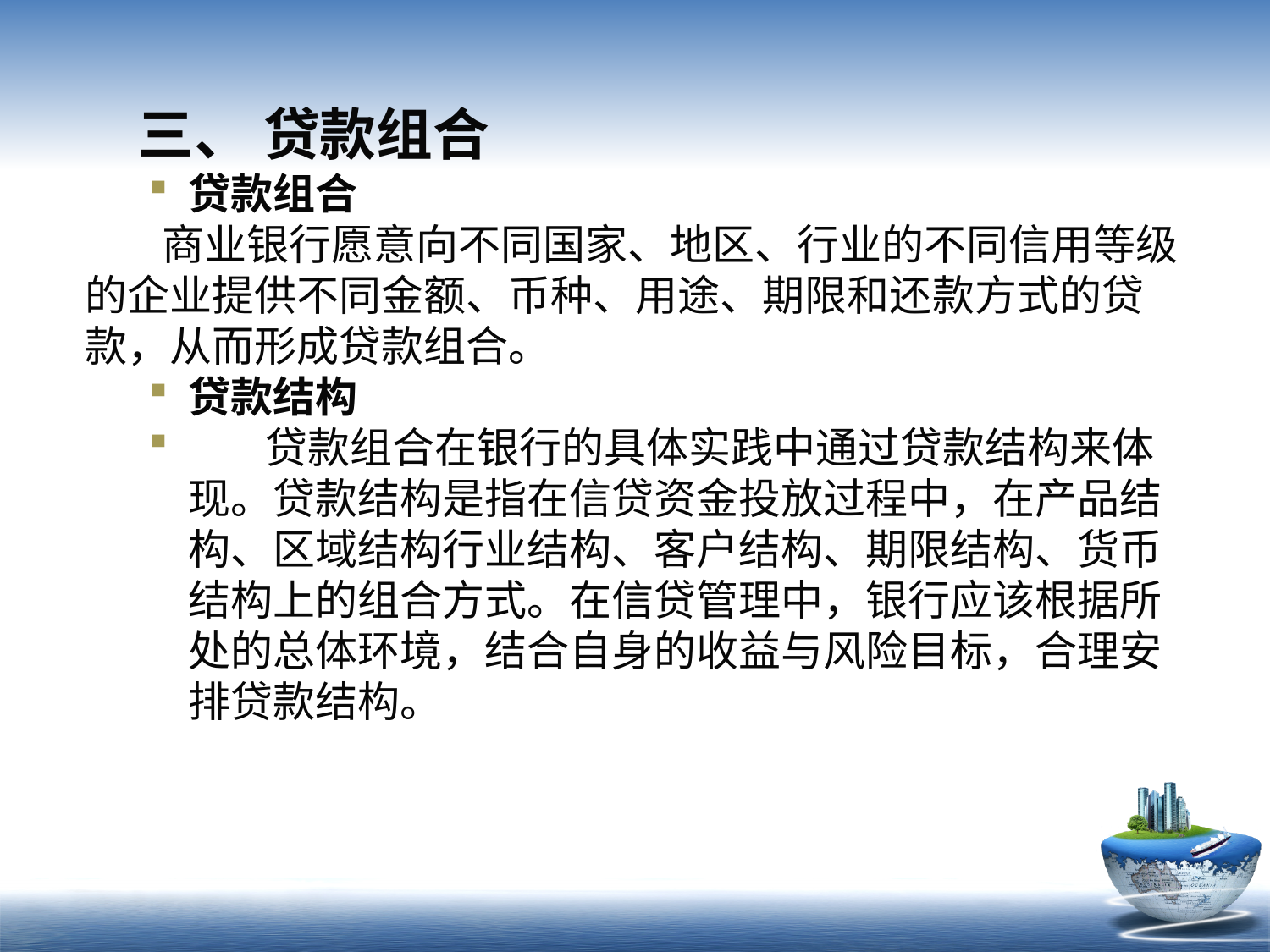

三、 贷款组合
贷款组合
       商业银行愿意向不同国家、地区、行业的不同信用等级的企业提供不同金额、币种、用途、期限和还款方式的贷款，从而形成贷款组合。
贷款结构
       贷款组合在银行的具体实践中通过贷款结构来体现。贷款结构是指在信贷资金投放过程中，在产品结构、区域结构行业结构、客户结构、期限结构、货币结构上的组合方式。在信贷管理中，银行应该根据所处的总体环境，结合自身的收益与风险目标，合理安排贷款结构。